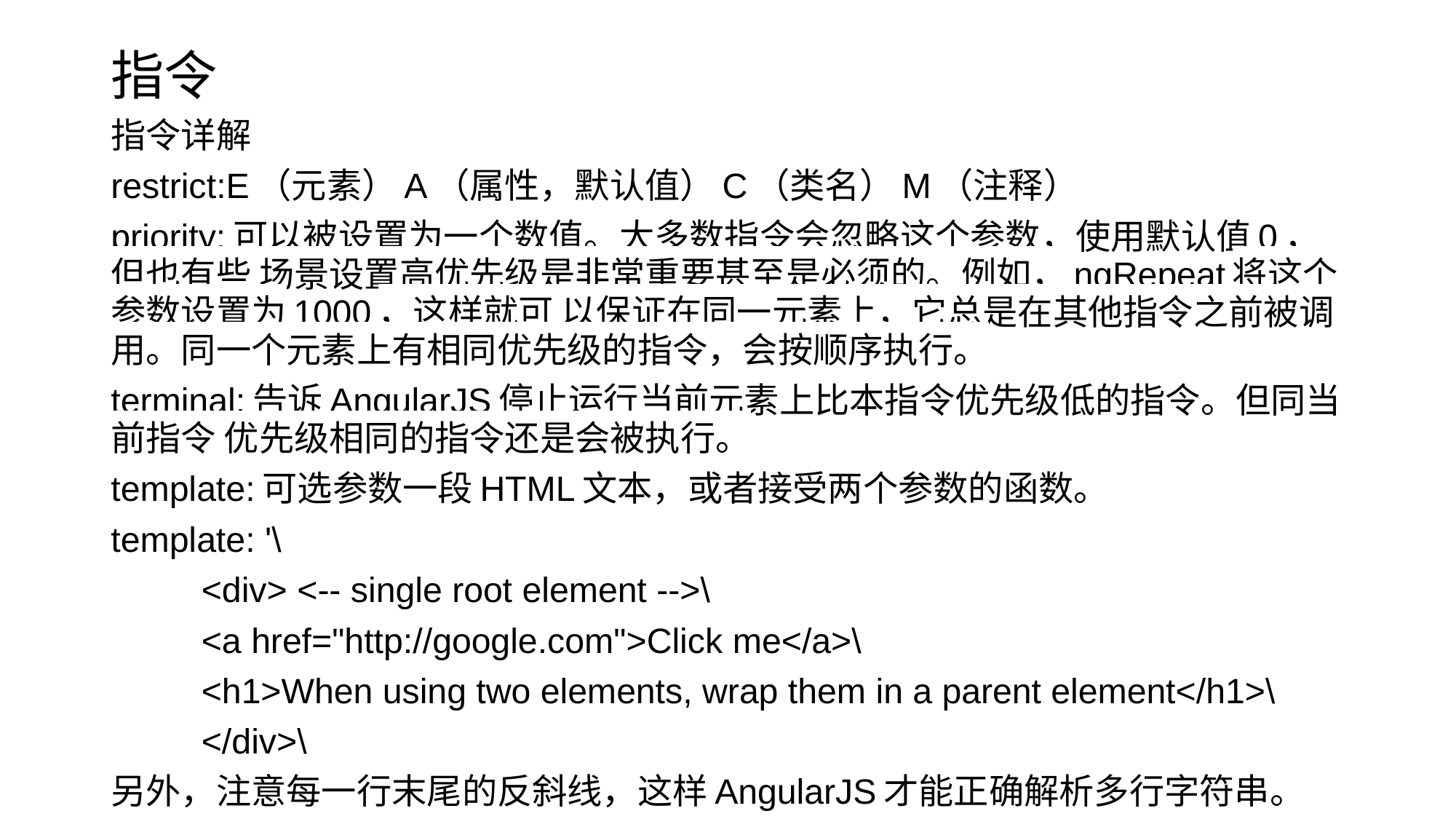

# 指令
指令详解
restrict:E（元素）A（属性，默认值）C（类名）M（注释）
priority:可以被设置为一个数值。大多数指令会忽略这个参数，使用默认值0，但也有些 场景设置高优先级是非常重要甚至是必须的。例如，ngRepeat将这个参数设置为1000，这样就可 以保证在同一元素上，它总是在其他指令之前被调用。同一个元素上有相同优先级的指令，会按顺序执行。
terminal:告诉AngularJS停止运行当前元素上比本指令优先级低的指令。但同当前指令 优先级相同的指令还是会被执行。
template:可选参数一段HTML文本，或者接受两个参数的函数。
template: '\
	<div> <-- single root element -->\
	<a href="http://google.com">Click me</a>\
	<h1>When using two elements, wrap them in a parent element</h1>\
	</div>\
另外，注意每一行末尾的反斜线，这样AngularJS才能正确解析多行字符串。